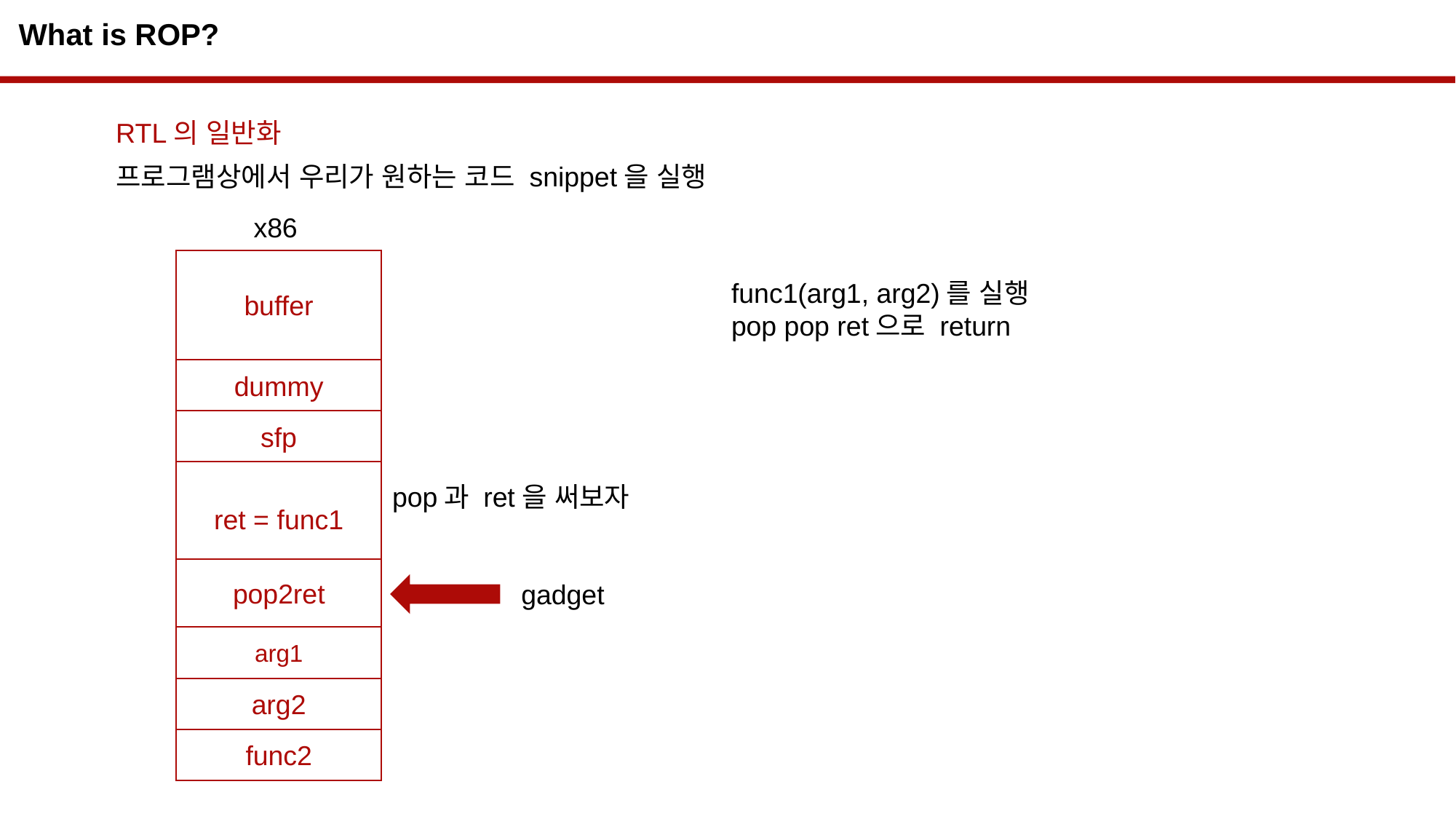

What is ROP?

RTL의 일반화
프로그램상에서 우리가 원하는 코드 snippet을 실행
x86
buffer
func1(arg1, arg2)를 실행
pop pop ret으로 return
dummy
sfp
ret = func1
pop과 ret을 써보자
pop2ret
gadget

arg1
arg2
func2